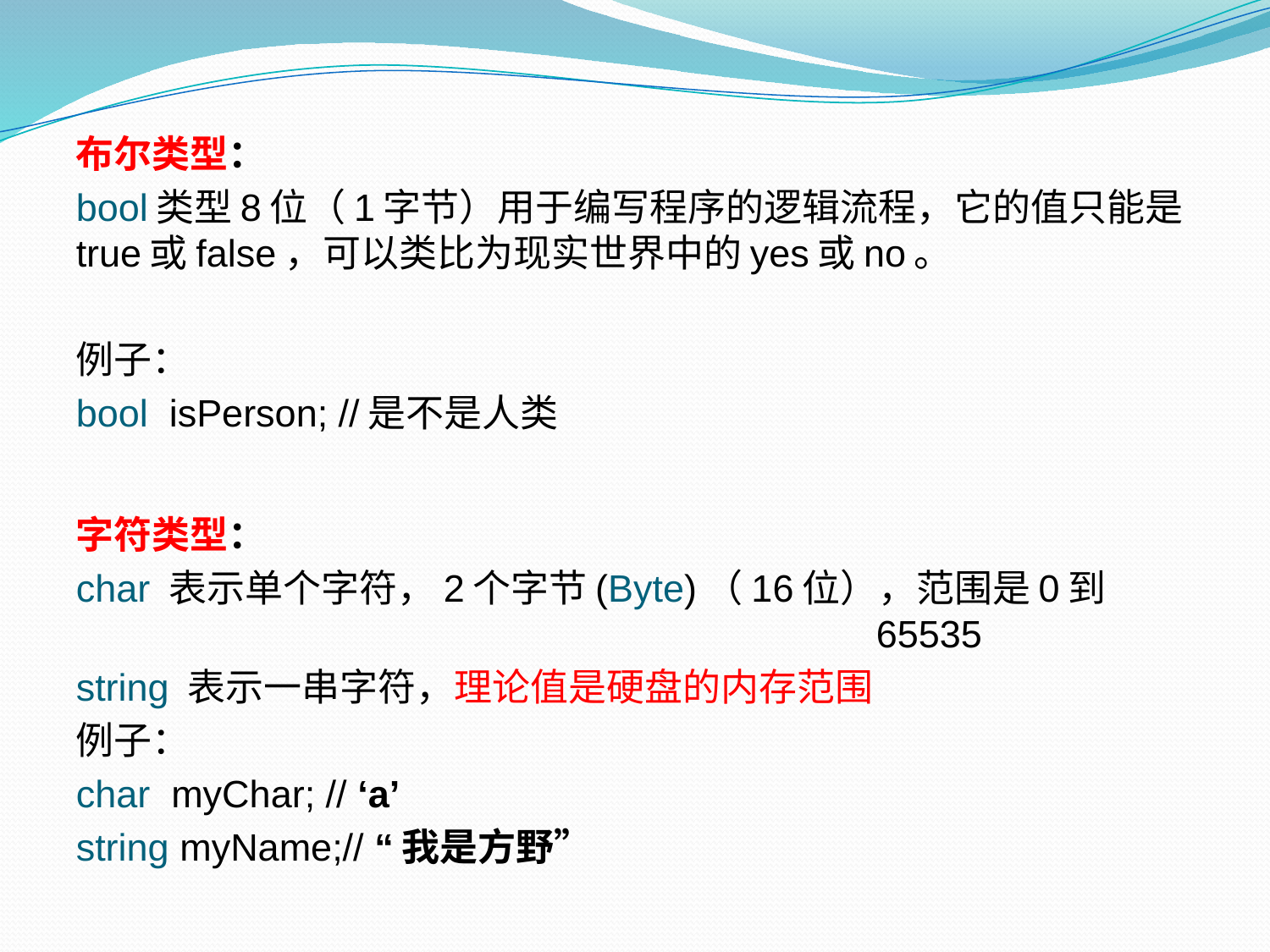

布尔类型：
bool类型8位（1字节）用于编写程序的逻辑流程，它的值只能是true或false，可以类比为现实世界中的yes或no。

例子：
bool  isPerson; //是不是人类

字符类型：
char 表示单个字符，2个字节(Byte)（16位），范围是0到							65535
string 表示一串字符，理论值是硬盘的内存范围
例子：
char  myChar; // ‘a’
string myName;// “我是方野”